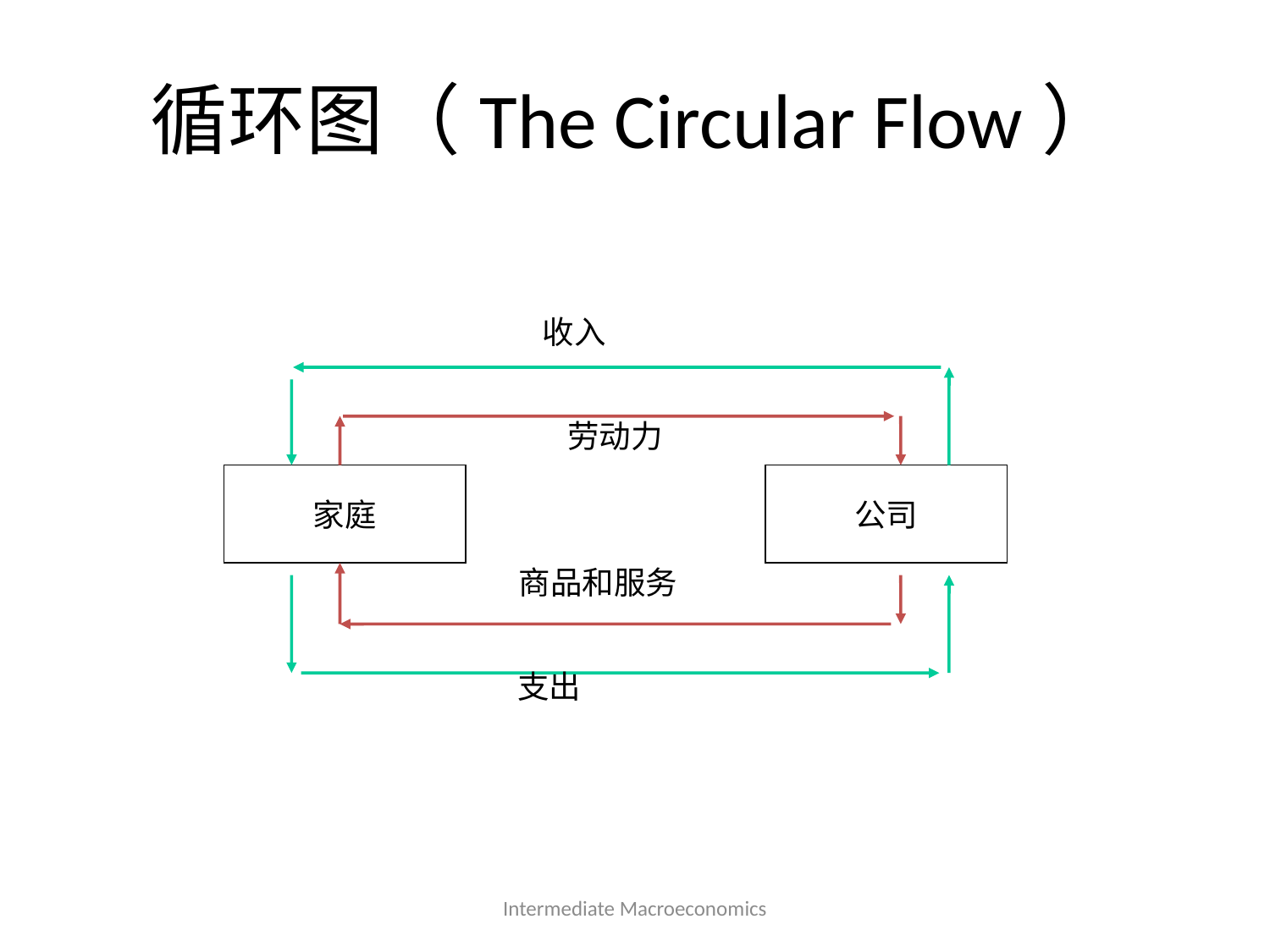

# 循环图（The Circular Flow）
收入

劳动力

家庭
公司
商品和服务

支出

Intermediate Macroeconomics